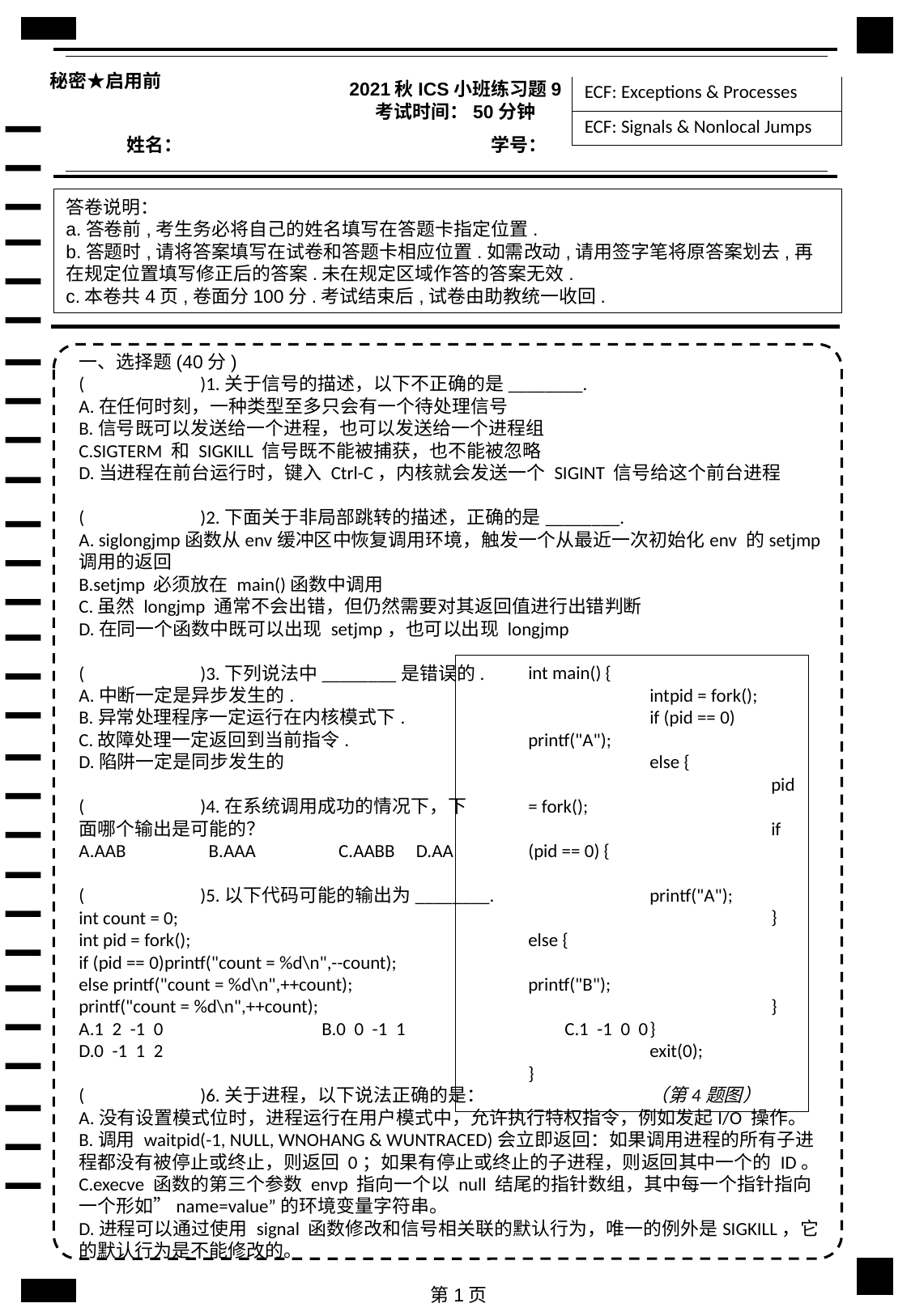

秘密★启用前
2021秋ICS小班练习题9
考试时间：50分钟
| ECF: Exceptions & Processes |
| --- |
| ECF: Signals & Nonlocal Jumps |

姓名：			学号：
答卷说明：
a.答卷前,考生务必将自己的姓名填写在答题卡指定位置.
b.答题时,请将答案填写在试卷和答题卡相应位置.如需改动,请用签字笔将原答案划去,再在规定位置填写修正后的答案.未在规定区域作答的答案无效.
c.本卷共4页,卷面分100分.考试结束后,试卷由助教统一收回.

一、选择题(40分)
(	)1.关于信号的描述，以下不正确的是________.
A.在任何时刻，一种类型至多只会有一个待处理信号
B.信号既可以发送给一个进程，也可以发送给一个进程组
C.SIGTERM 和 SIGKILL 信号既不能被捕获，也不能被忽略
D.当进程在前台运行时，键入 Ctrl-C，内核就会发送一个 SIGINT 信号给这个前台进程

(	)2.下面关于非局部跳转的描述，正确的是________.
A. siglongjmp函数从env缓冲区中恢复调用环境，触发一个从最近一次初始化env 的setjmp调用的返回
B.setjmp 必须放在 main()函数中调用
C.虽然 longjmp 通常不会出错，但仍然需要对其返回值进行出错判断
D.在同一个函数中既可以出现 setjmp，也可以出现 longjmp

(	)3.下列说法中________是错误的.
A.中断一定是异步发生的.
B.异常处理程序一定运行在内核模式下.
C.故障处理一定返回到当前指令.
D.陷阱一定是同步发生的

(	)4.在系统调用成功的情况下，下
面哪个输出是可能的？
A.AAB	  B.AAA	    C.AABB     D.AA

(	)5.以下代码可能的输出为________.
int count = 0;
int pid = fork();
if (pid == 0)printf("count = %d\n",--count);
else printf("count = %d\n",++count);
printf("count = %d\n",++count);
A.1  2  -1  0		B.0  0  -1  1		C.1  -1  0  0		D.0  -1  1  2

(	)6.关于进程，以下说法正确的是：
A.没有设置模式位时，进程运行在用户模式中，允许执行特权指令，例如发起I/O 操作。
B.调用 waitpid(-1, NULL, WNOHANG & WUNTRACED)会立即返回：如果调用进程的所有子进程都没有被停止或终止，则返回 0；如果有停止或终止的子进程，则返回其中一个的 ID。
C.execve 函数的第三个参数 envp 指向一个以 null 结尾的指针数组，其中每一个指针指向一个形如”name=value”的环境变量字符串。
D.进程可以通过使用 signal 函数修改和信号相关联的默认行为，唯一的例外是SIGKILL，它的默认行为是不能修改的。

int main() {
	intpid = fork();
	if (pid == 0) printf("A");
	else {
		pid = fork();
		if (pid == 0) {
			printf("A");
		} else {
		printf("B");
		}
	}
	exit(0);
}
	（第4题图）

第1页